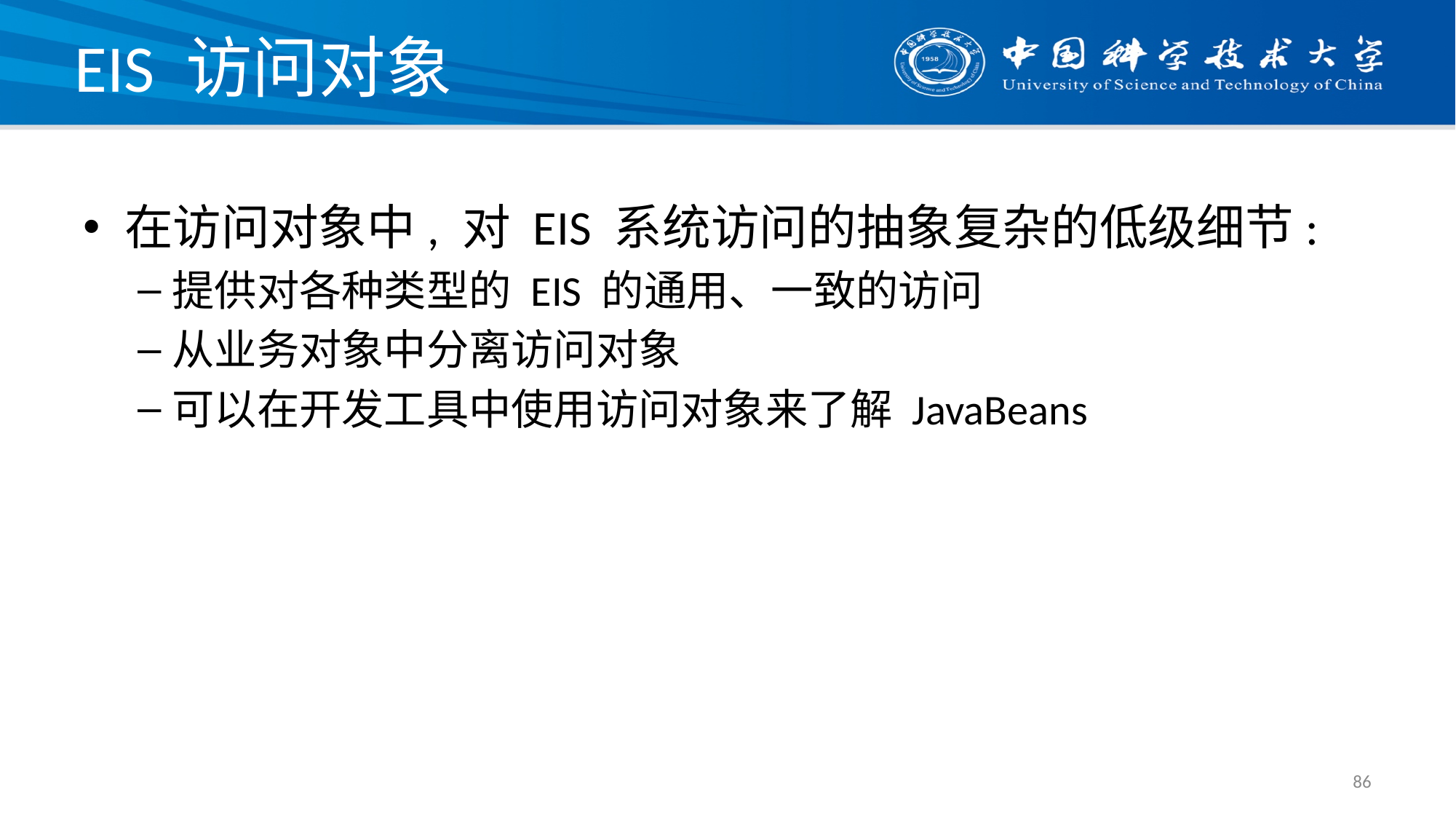

# EIS 访问对象
在访问对象中, 对 EIS 系统访问的抽象复杂的低级细节:
提供对各种类型的 EIS 的通用、一致的访问
从业务对象中分离访问对象
可以在开发工具中使用访问对象来了解 JavaBeans
86